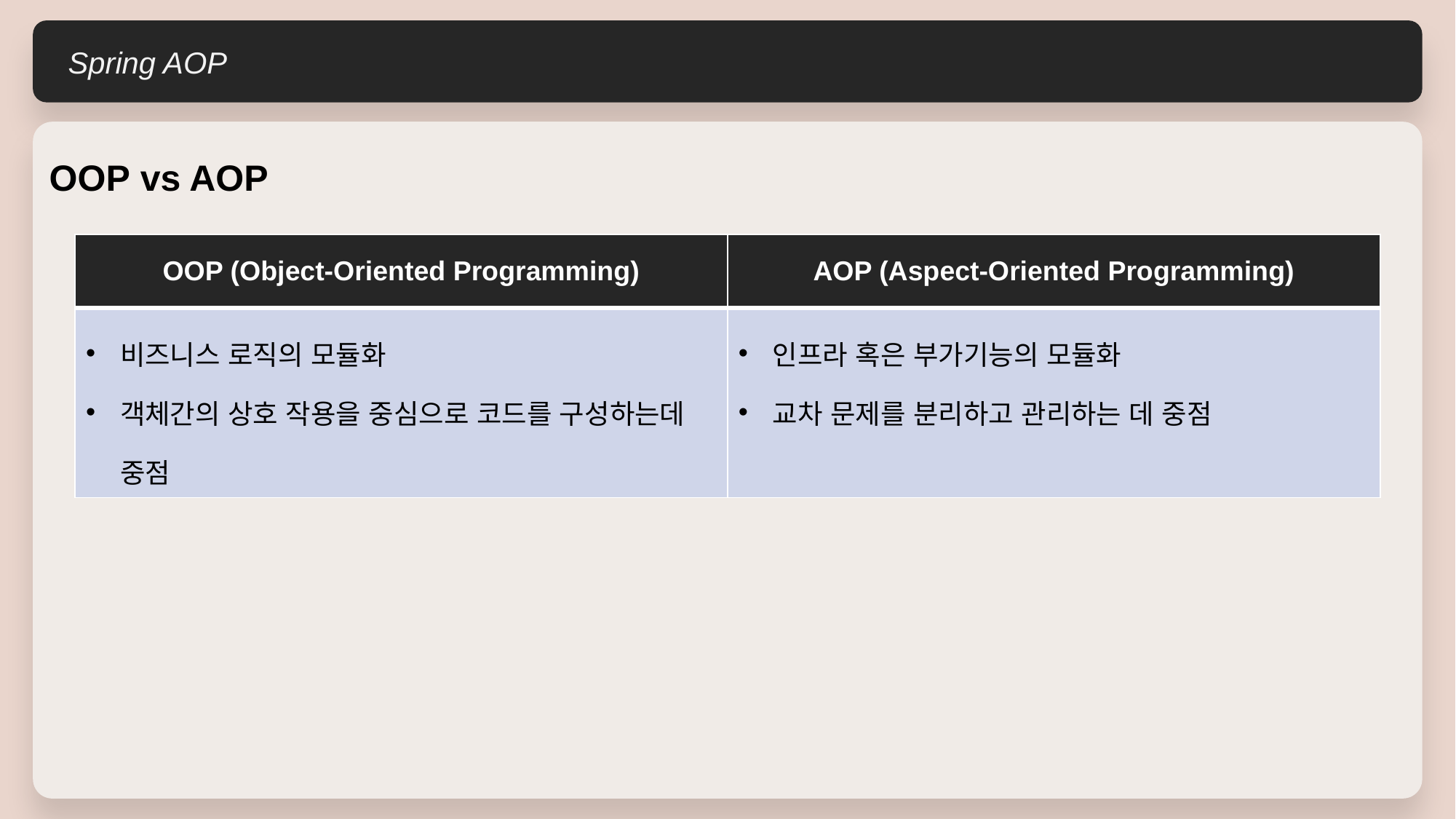

Spring AOP
OOP vs AOP

| OOP (Object-Oriented Programming) | AOP (Aspect-Oriented Programming) |
| --- | --- |
| 비즈니스 로직의 모듈화 객체간의 상호 작용을 중심으로 코드를 구성하는데 중점 | 인프라 혹은 부가기능의 모듈화 교차 문제를 분리하고 관리하는 데 중점 |